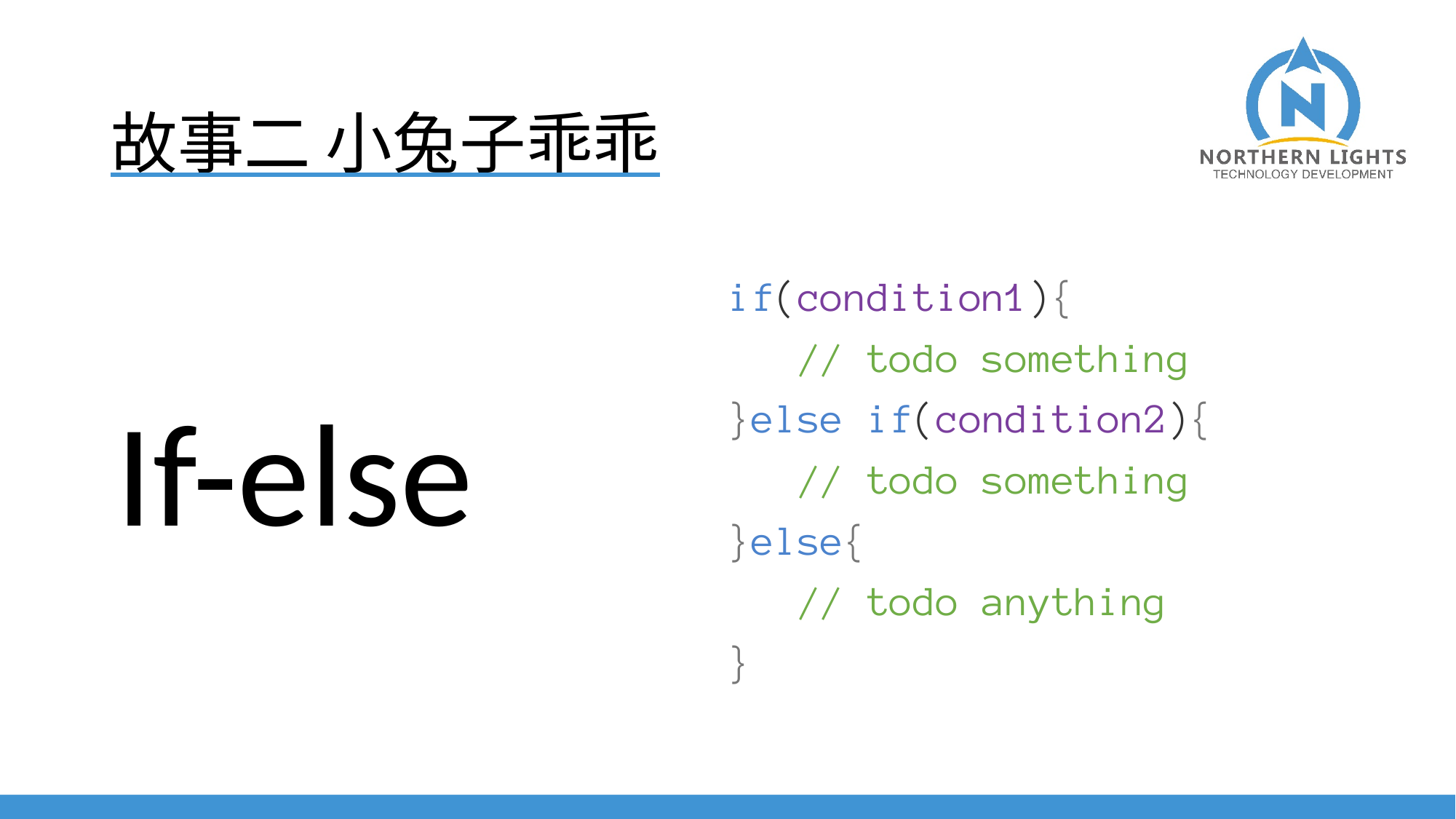

# 故事二 小兔子乖乖
if(condition1){
   // todo something
}else if(condition2){
   // todo something
}else{
   // todo anything
}

If-else